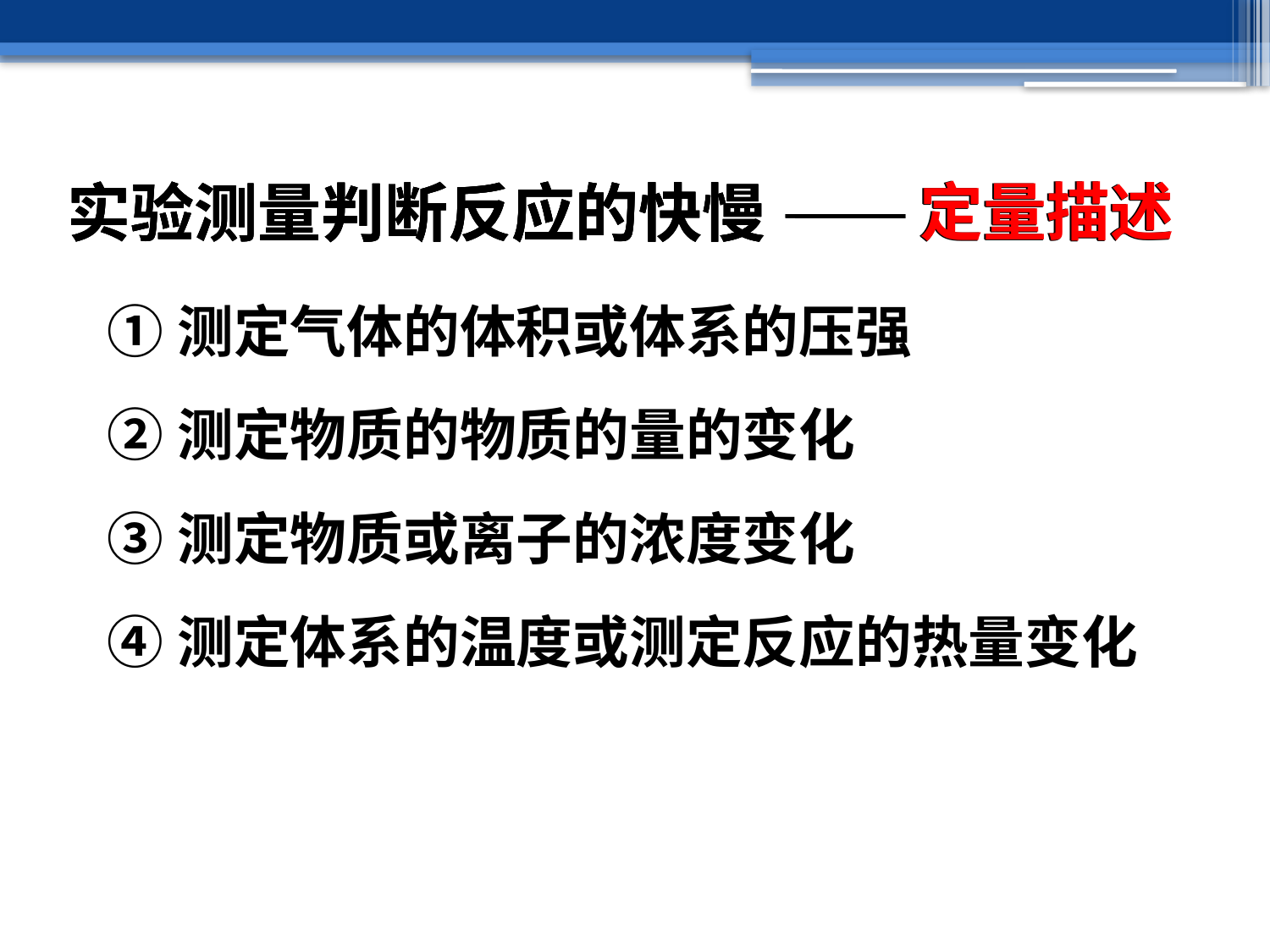

定量描述
定量描述
实验测量判断反应的快慢
实验测量判断反应的快慢
实验测量判断反应的快慢
定量描述

①测定气体的体积或体系的压强
②测定物质的物质的量的变化
③测定物质或离子的浓度变化
④测定体系的温度或测定反应的热量变化